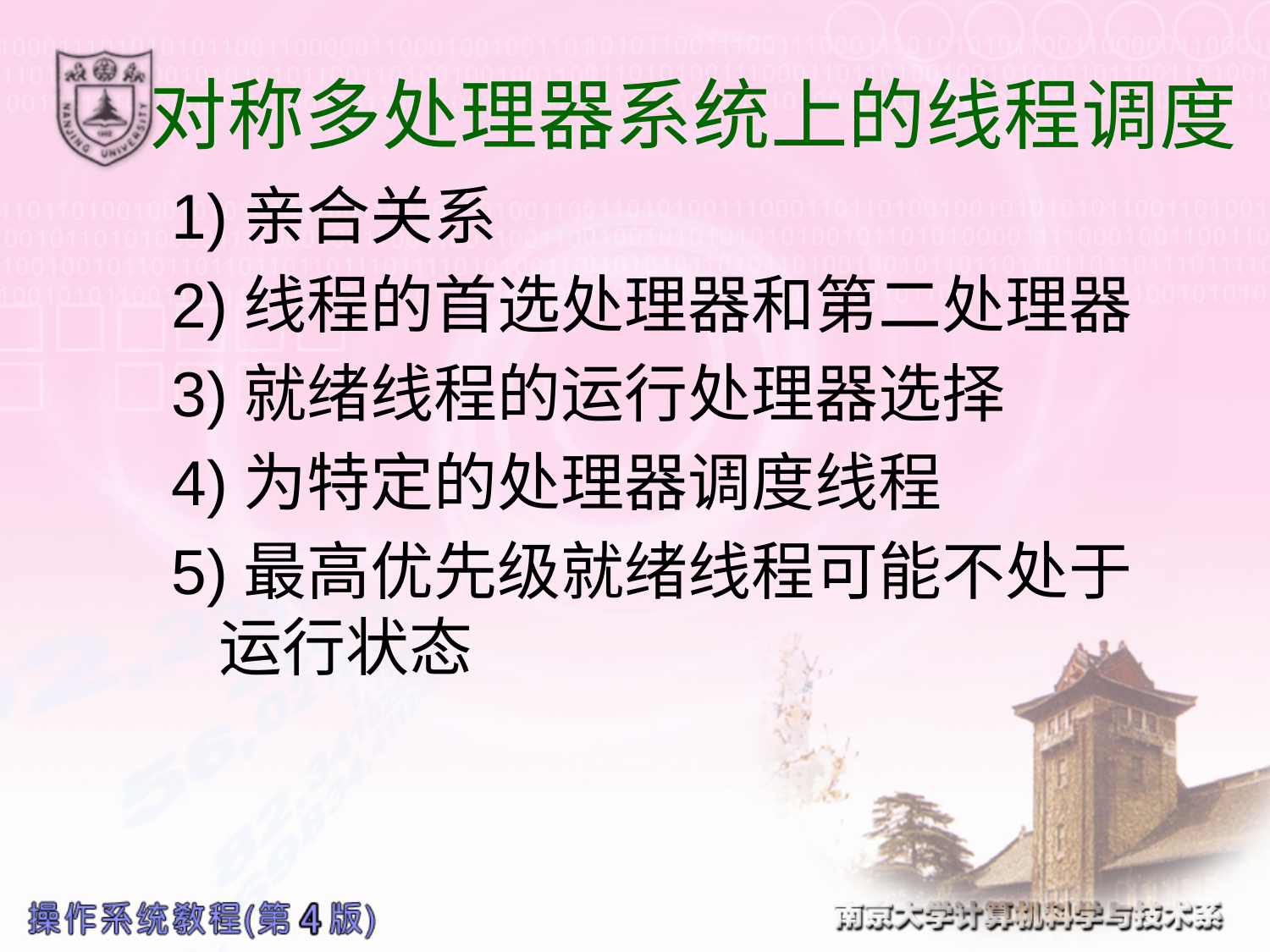

# 对称多处理器系统上的线程调度
1)亲合关系
2)线程的首选处理器和第二处理器
3)就绪线程的运行处理器选择
4)为特定的处理器调度线程
5)最高优先级就绪线程可能不处于运行状态